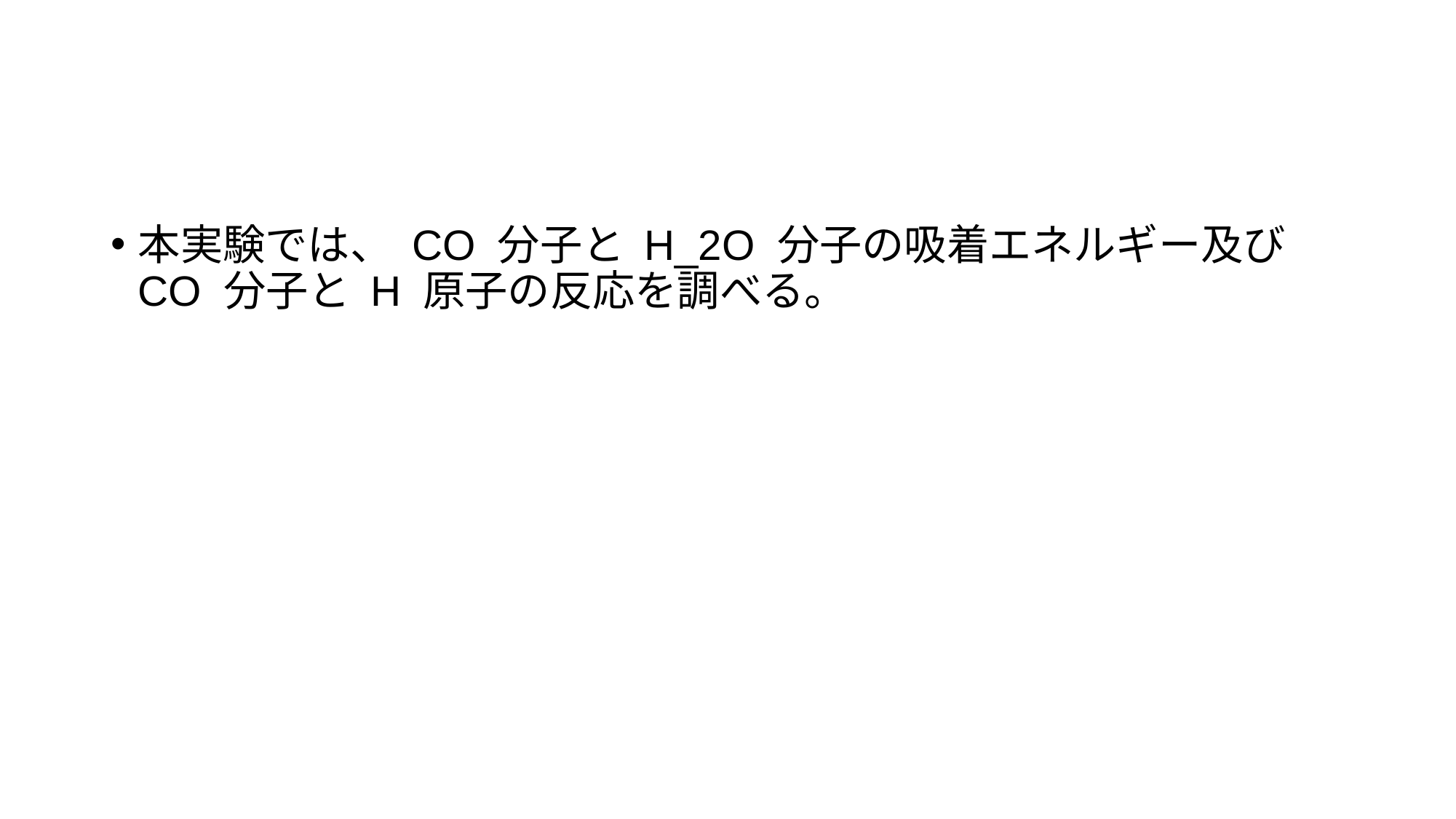

#
本実験では、 CO 分子と H_2O 分子の吸着エネルギー及び CO 分子と H 原子の反応を調べる。